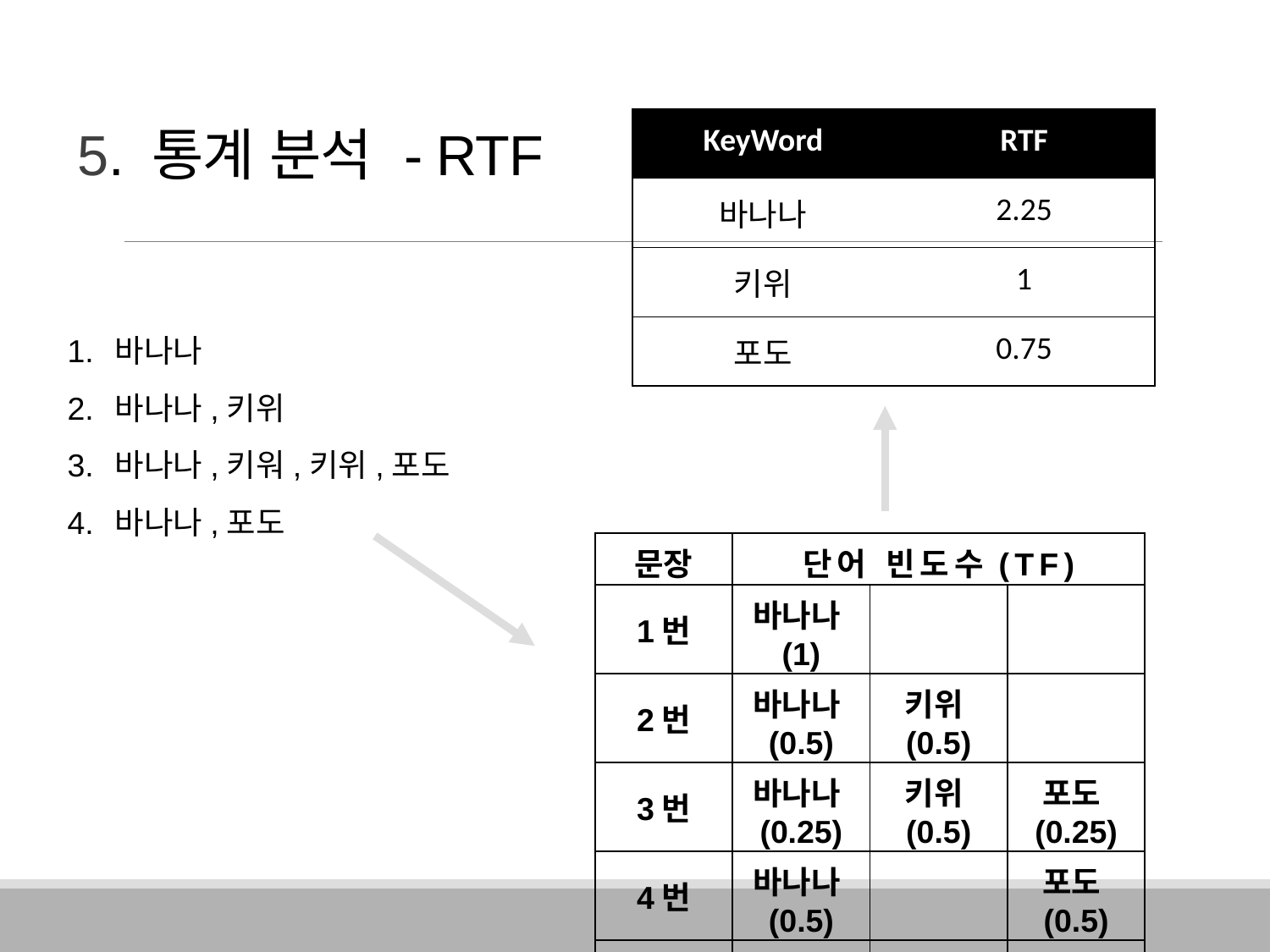

# 5. 통계 분석 - RTF
| KeyWord | RTF |
| --- | --- |
| 바나나 | 2.25 |
| 키위 | 1 |
| 포도 | 0.75 |
바나나
바나나,키위
바나나,키워,키위,포도
바나나,포도

| 문장 | 단어 빈도수(TF) |  |  |
| --- | --- | --- | --- |
| 1번 | 바나나(1) |  |  |
| 2번 | 바나나(0.5) | 키위(0.5) |  |
| 3번 | 바나나(0.25) | 키위(0.5) | 포도(0.25) |
| 4번 | 바나나(0.5) |  | 포도(0.5) |
| 합계(RTF) | 2.25 | 1 | 0.75 |